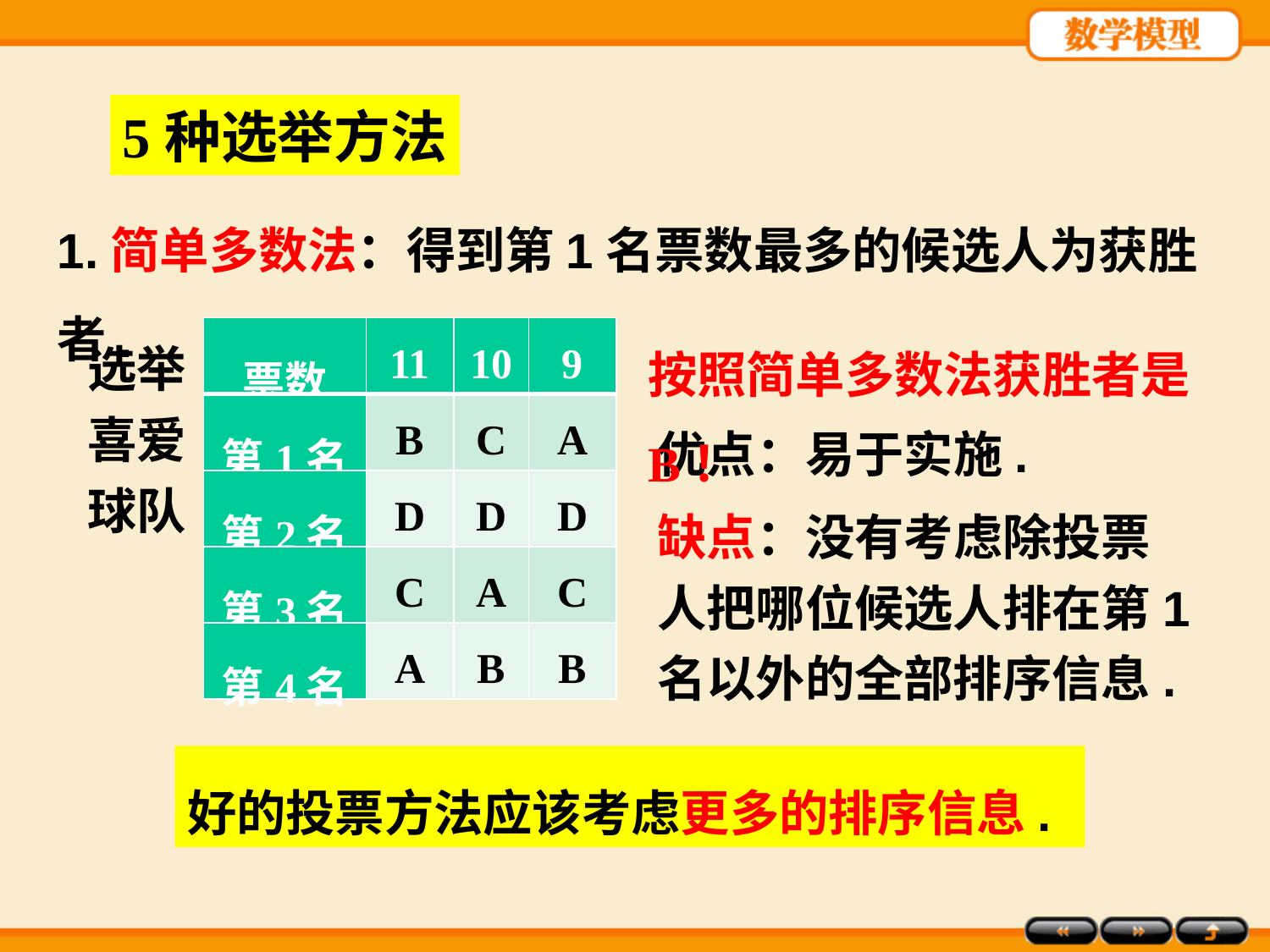

5种选举方法
1.简单多数法：得到第1名票数最多的候选人为获胜者.
按照简单多数法获胜者是B！
| 票数 | 11 | 10 | 9 |
| --- | --- | --- | --- |
| 第1名 | B | C | A |
| 第2名 | D | D | D |
| 第3名 | C | A | C |
| 第4名 | A | B | B |
选举喜爱球队
优点：易于实施.
缺点：没有考虑除投票人把哪位候选人排在第1名以外的全部排序信息.
好的投票方法应该考虑更多的排序信息.